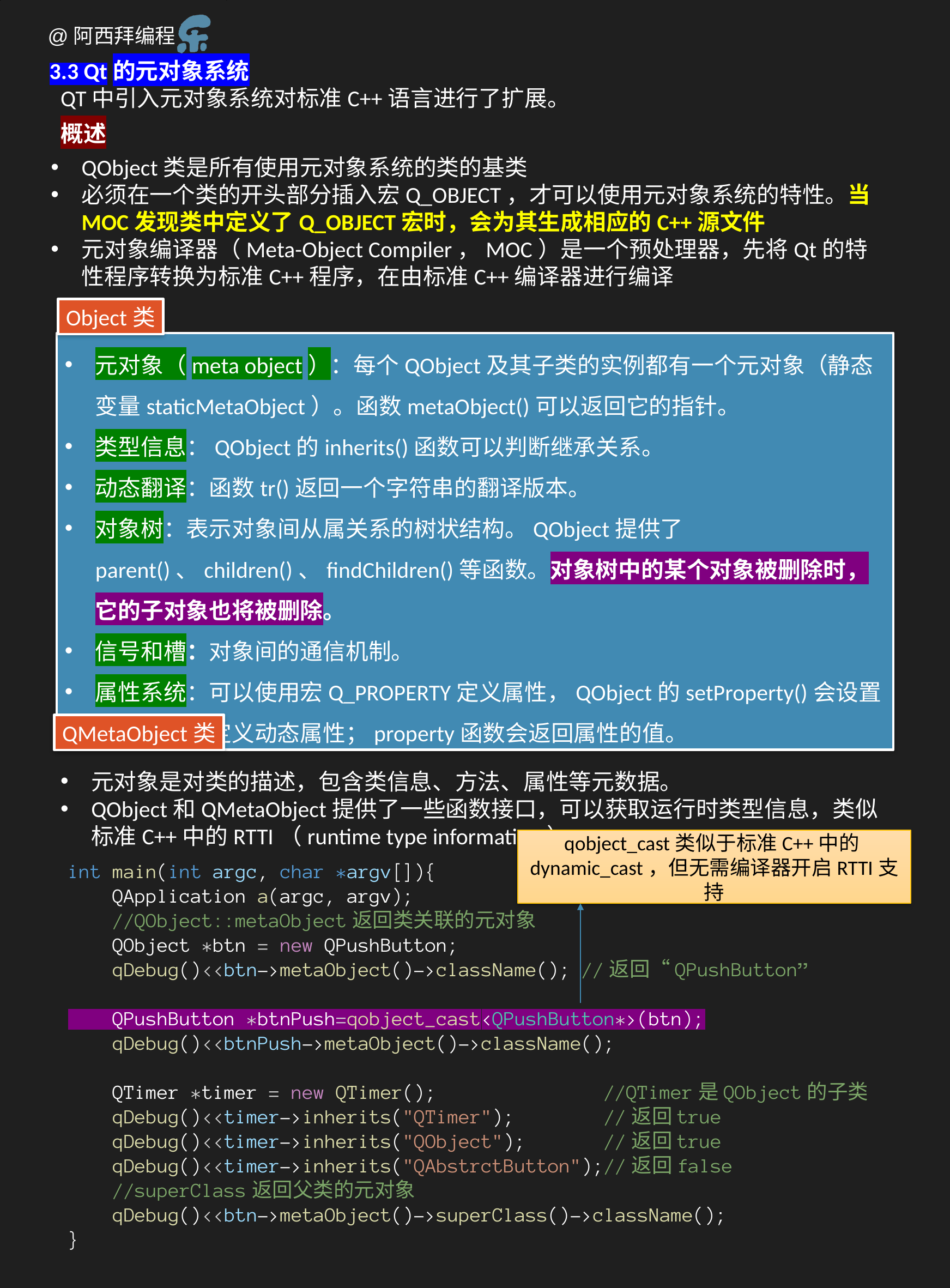

3.3 Qt的元对象系统
QT中引入元对象系统对标准C++语言进行了扩展。
概述
QObject类是所有使用元对象系统的类的基类
必须在一个类的开头部分插入宏Q_OBJECT，才可以使用元对象系统的特性。当MOC发现类中定义了Q_OBJECT宏时，会为其生成相应的C++源文件
元对象编译器（Meta-Object Compiler，MOC）是一个预处理器，先将Qt的特性程序转换为标准C++程序，在由标准C++编译器进行编译
Object类
元对象（meta object）：每个QObject及其子类的实例都有一个元对象（静态变量staticMetaObject）。函数metaObject()可以返回它的指针。
类型信息：QObject的inherits()函数可以判断继承关系。
动态翻译：函数tr()返回一个字符串的翻译版本。
对象树：表示对象间从属关系的树状结构。QObject提供了parent()、children()、findChildren()等函数。对象树中的某个对象被删除时，它的子对象也将被删除。
信号和槽：对象间的通信机制。
属性系统：可以使用宏Q_PROPERTY定义属性，QObject的setProperty()会设置属性的值或定义动态属性；property函数会返回属性的值。
QMetaObject类
元对象是对类的描述，包含类信息、方法、属性等元数据。
QObject和QMetaObject提供了一些函数接口，可以获取运行时类型信息，类似标准C++中的RTTI（runtime type information）。
qobject_cast类似于标准C++中的dynamic_cast，但无需编译器开启RTTI支持
int main(int argc, char *argv[]){
    QApplication a(argc, argv);
    //QObject::metaObject返回类关联的元对象
    QObject *btn = new QPushButton;
    qDebug()<<btn->metaObject()->className(); //返回“QPushButton”
    QPushButton *btnPush=qobject_cast<QPushButton*>(btn);
    qDebug()<<btnPush->metaObject()->className();
    QTimer *timer = new QTimer();               //QTimer是QObject的子类
    qDebug()<<timer->inherits("QTimer");        //返回true
    qDebug()<<timer->inherits("QObject");       //返回true
    qDebug()<<timer->inherits("QAbstrctButton");//返回false
    //superClass返回父类的元对象
    qDebug()<<btn->metaObject()->superClass()->className();
}